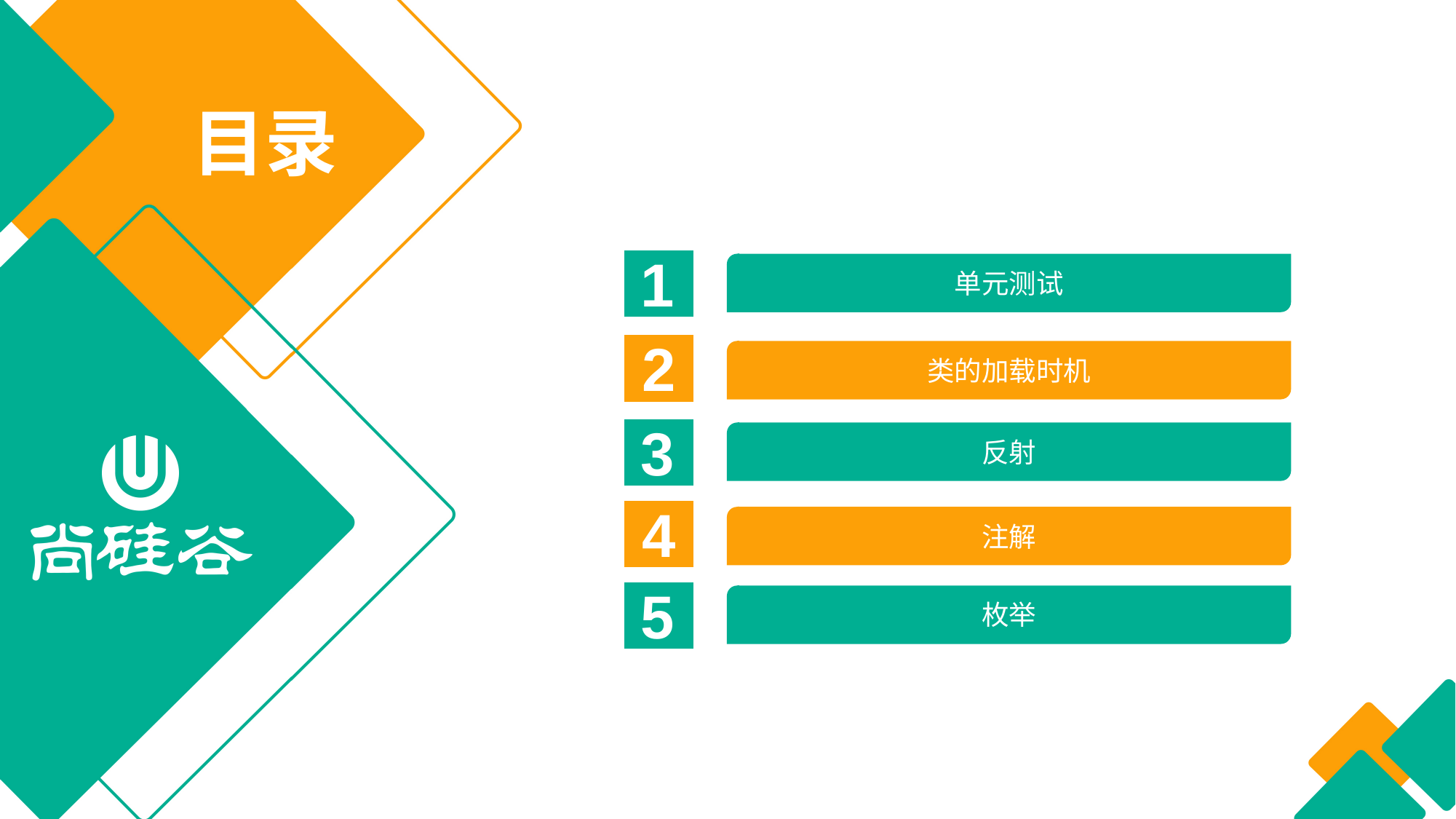

目录
1

单元测试
2

类的加载时机
3

反射
4

注解
5

枚举